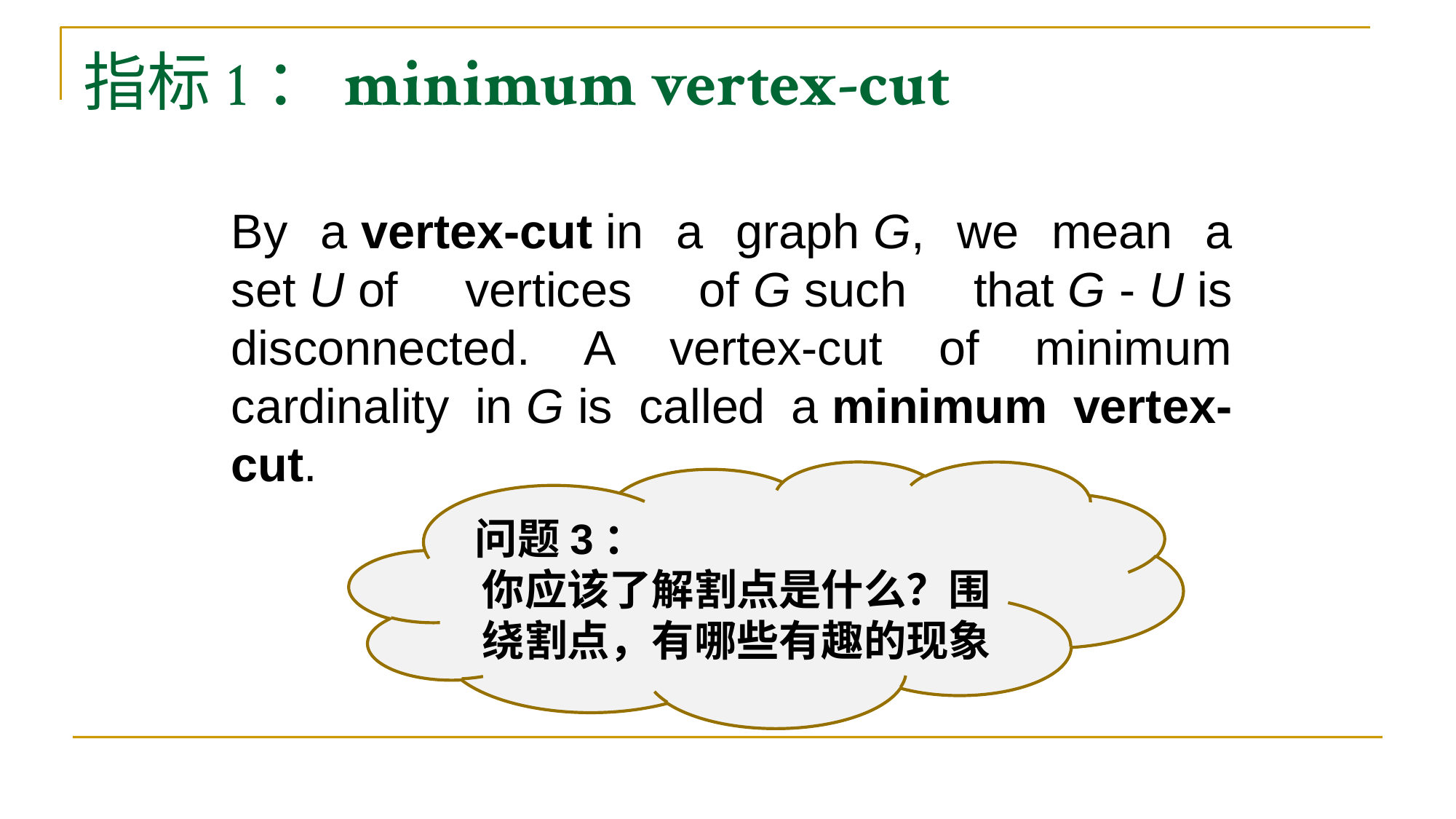

# 指标1：minimum vertex-cut
By a vertex-cut in a graph G, we mean a set U of vertices of G such that G - U is disconnected. A vertex-cut of minimum cardinality in G is called a minimum vertex-cut.
问题3：
你应该了解割点是什么？围绕割点，有哪些有趣的现象